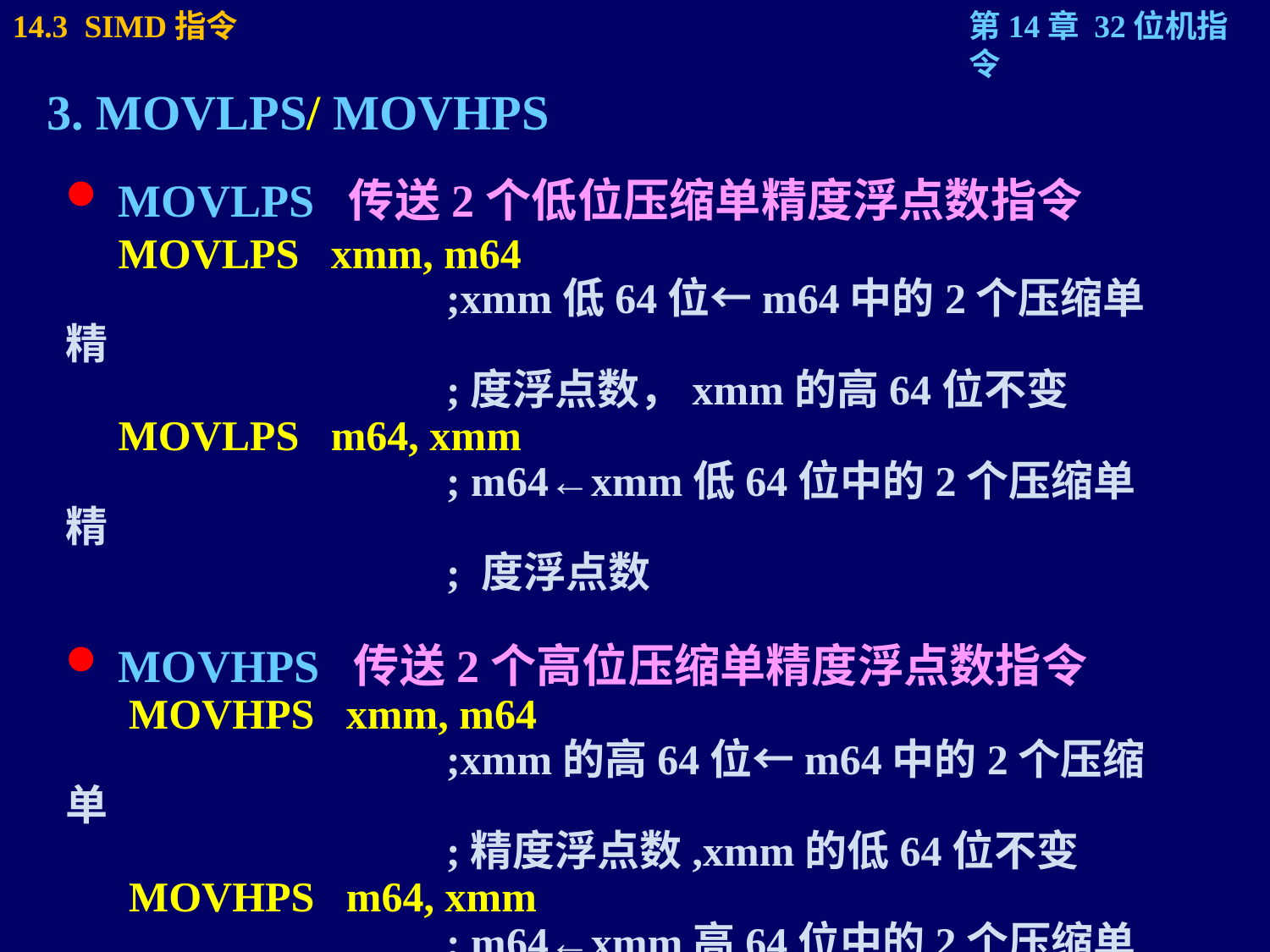

3. MOVLPS/ MOVHPS
 MOVLPS  传送2个低位压缩单精度浮点数指令
     MOVLPS   xmm, m64
			;xmm低64位←m64中的2个压缩单精
                                    ;度浮点数，xmm的高64位不变
     MOVLPS   m64, xmm
			; m64←xmm低64位中的2个压缩单精
                                    ; 度浮点数

 MOVHPS  传送2个高位压缩单精度浮点数指令
      MOVHPS   xmm, m64
			;xmm的高64位←m64中的2个压缩单
                               	;精度浮点数,xmm的低64位不变
      MOVHPS   m64, xmm
			; m64←xmm高64位中的2个压缩单
			;精度浮点数